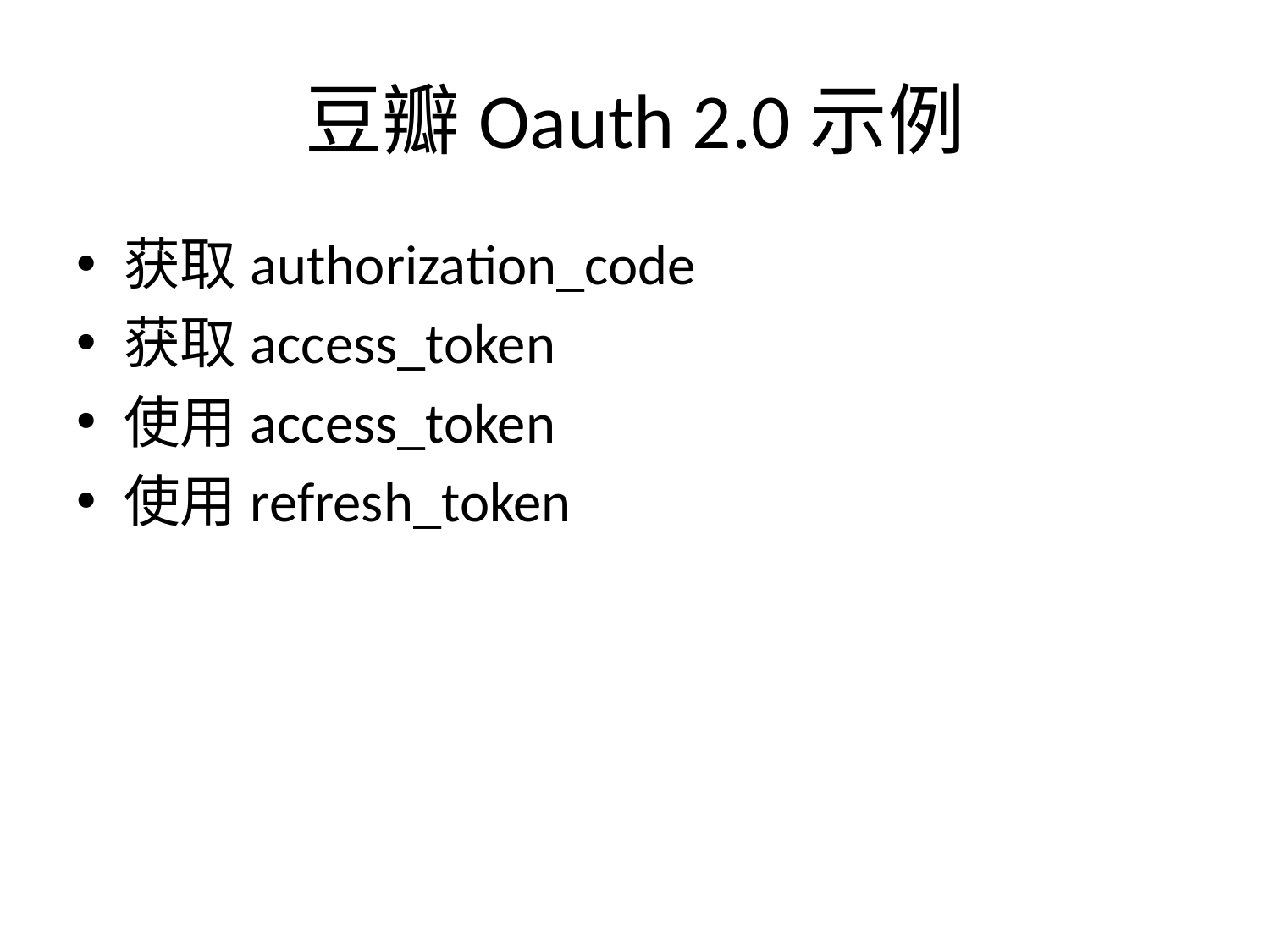

# 豆瓣Oauth 2.0示例
获取authorization_code
获取access_token
使用access_token
使用refresh_token